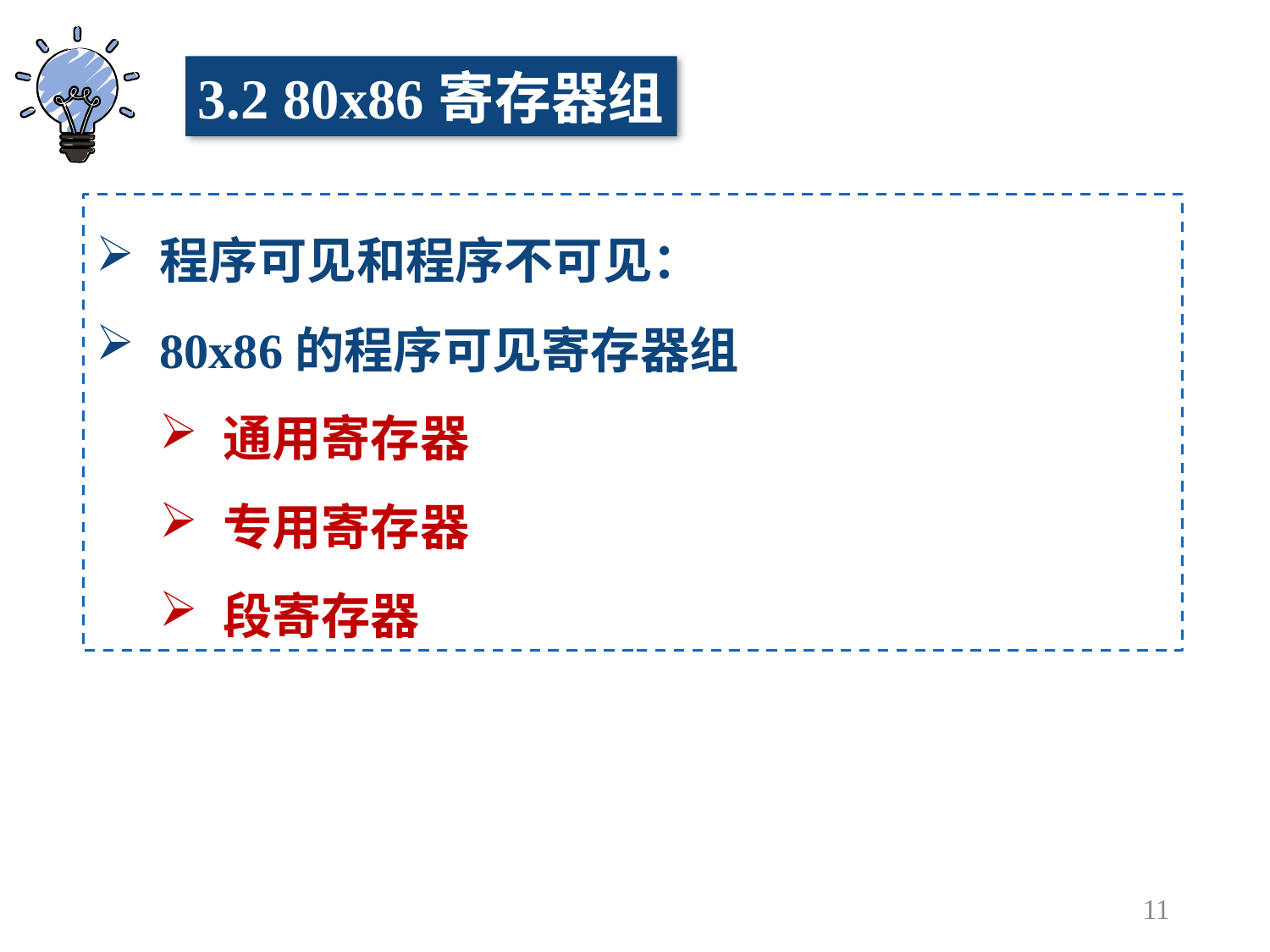

3.2 80x86寄存器组
程序可见和程序不可见：
80x86的程序可见寄存器组
通用寄存器
专用寄存器
段寄存器
11